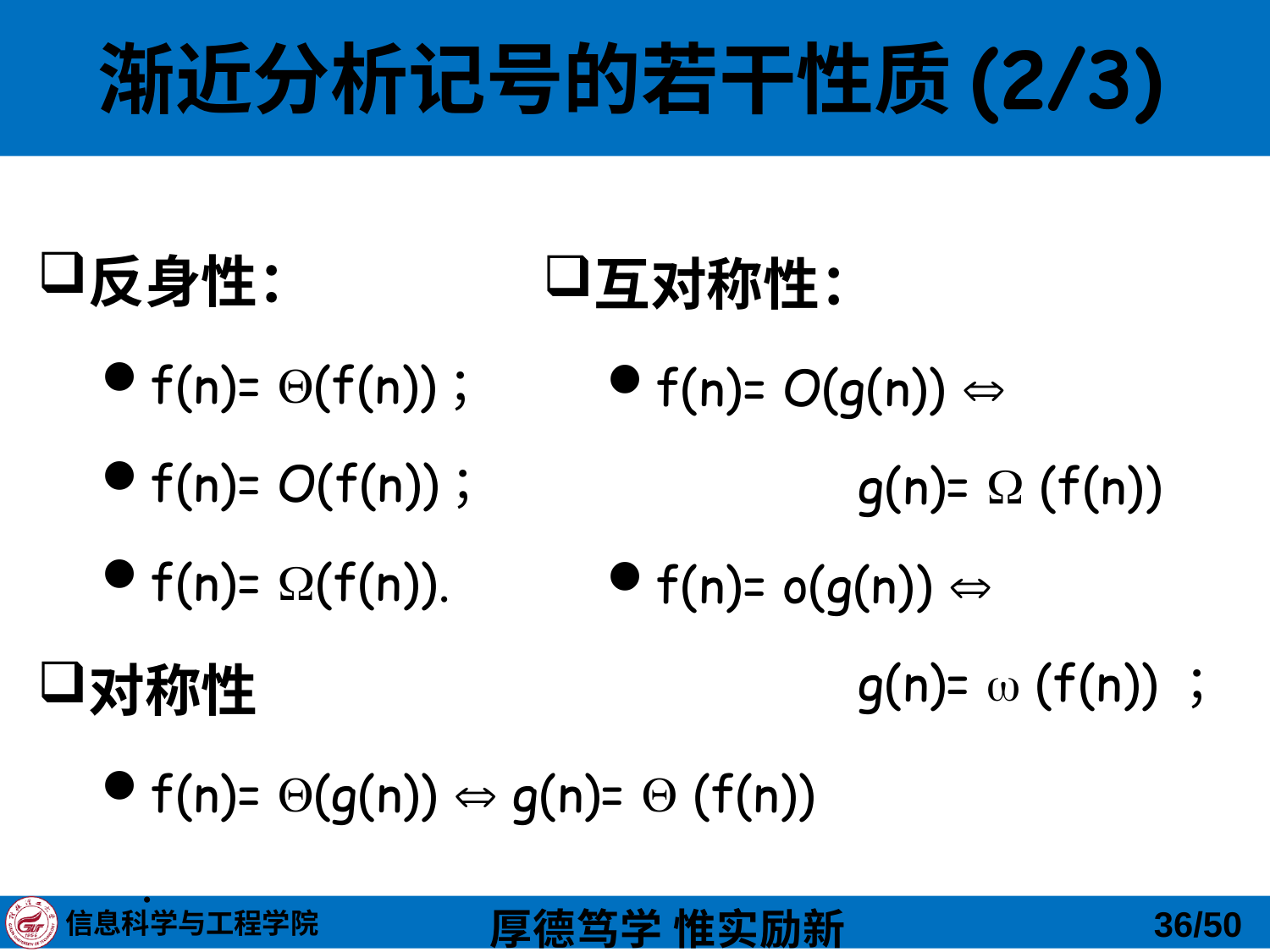

# 渐近分析记号的若干性质(2/3)
反身性：
f(n)= Θ(f(n))；
f(n)= O(f(n))；
f(n)= Ω(f(n)).
对称性
f(n)= Θ(g(n)) ⇔ g(n)= Θ (f(n)) .
互对称性：
f(n)= O(g(n)) ⇔
                 g(n)= Ω (f(n))
f(n)= o(g(n)) ⇔
                 g(n)= ω (f(n)) ；
36/50